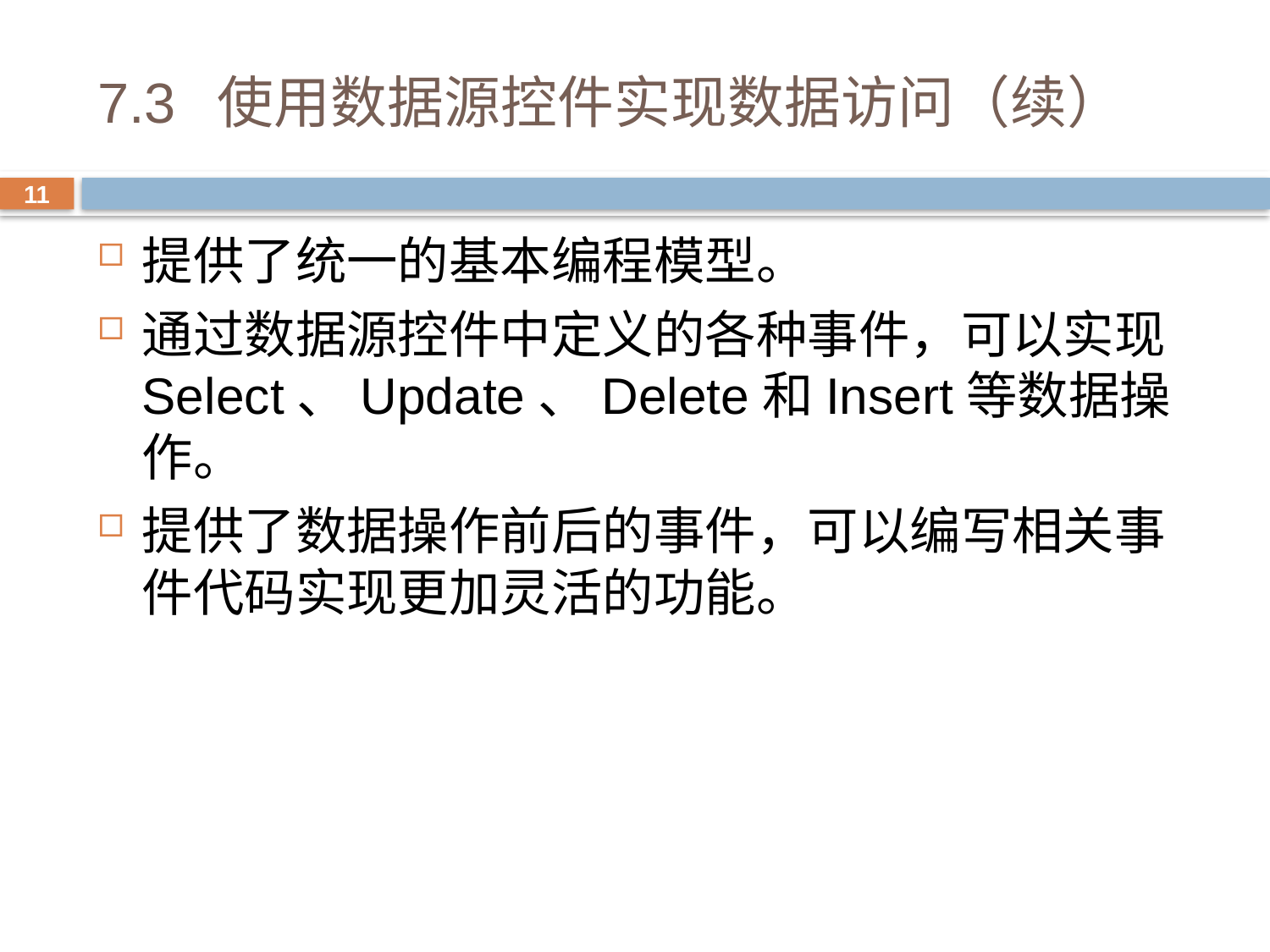

# 7.3  使用数据源控件实现数据访问（续）
11
提供了统一的基本编程模型。
通过数据源控件中定义的各种事件，可以实现Select、Update、Delete和Insert等数据操作。
提供了数据操作前后的事件，可以编写相关事件代码实现更加灵活的功能。